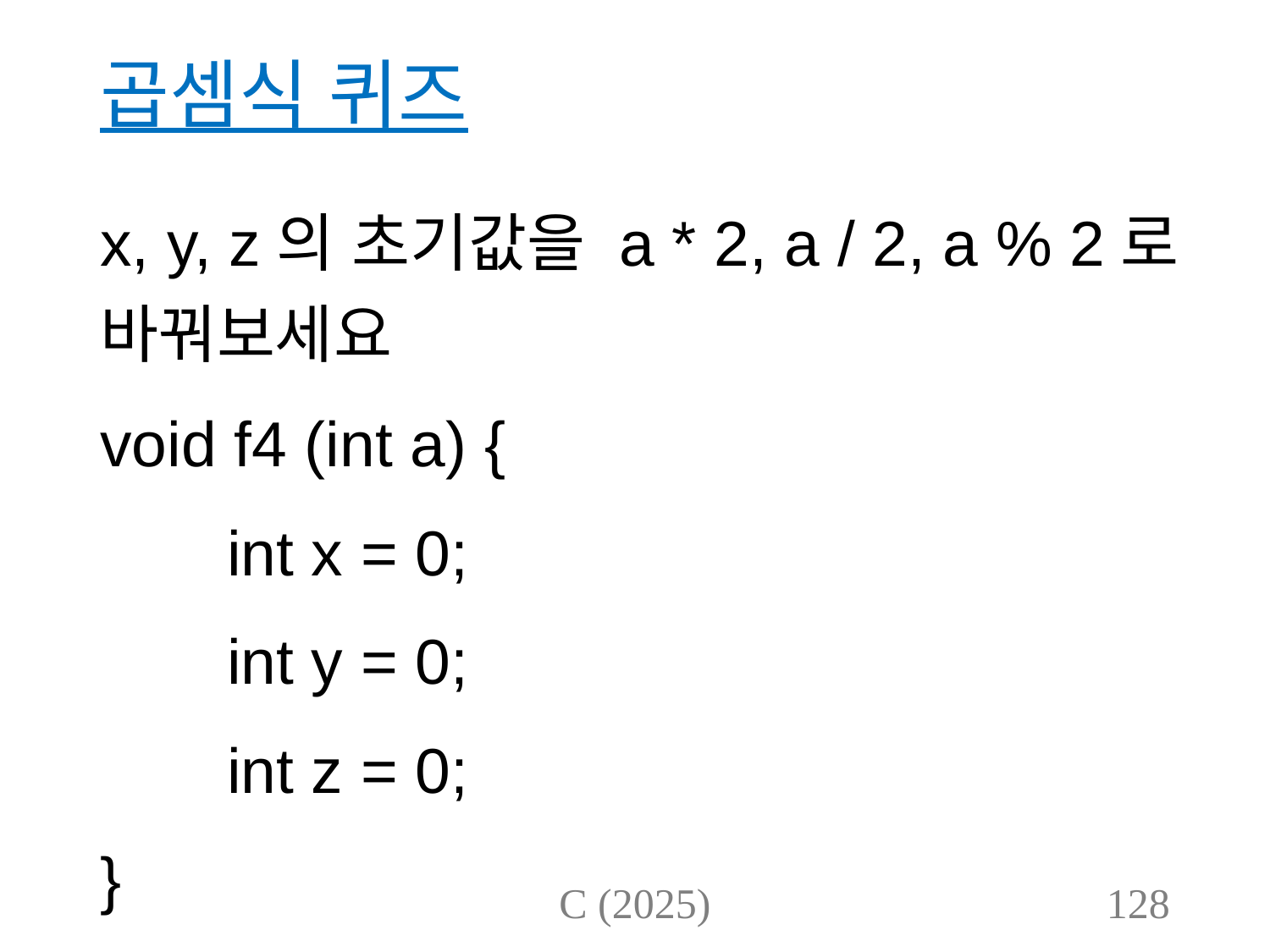

# 곱셈식 퀴즈
x, y, z의 초기값을 a * 2, a / 2, a % 2로 바꿔보세요
void f4 (int a) {
	int x = 0;
	int y = 0;
	int z = 0;
}
C (2025)
128